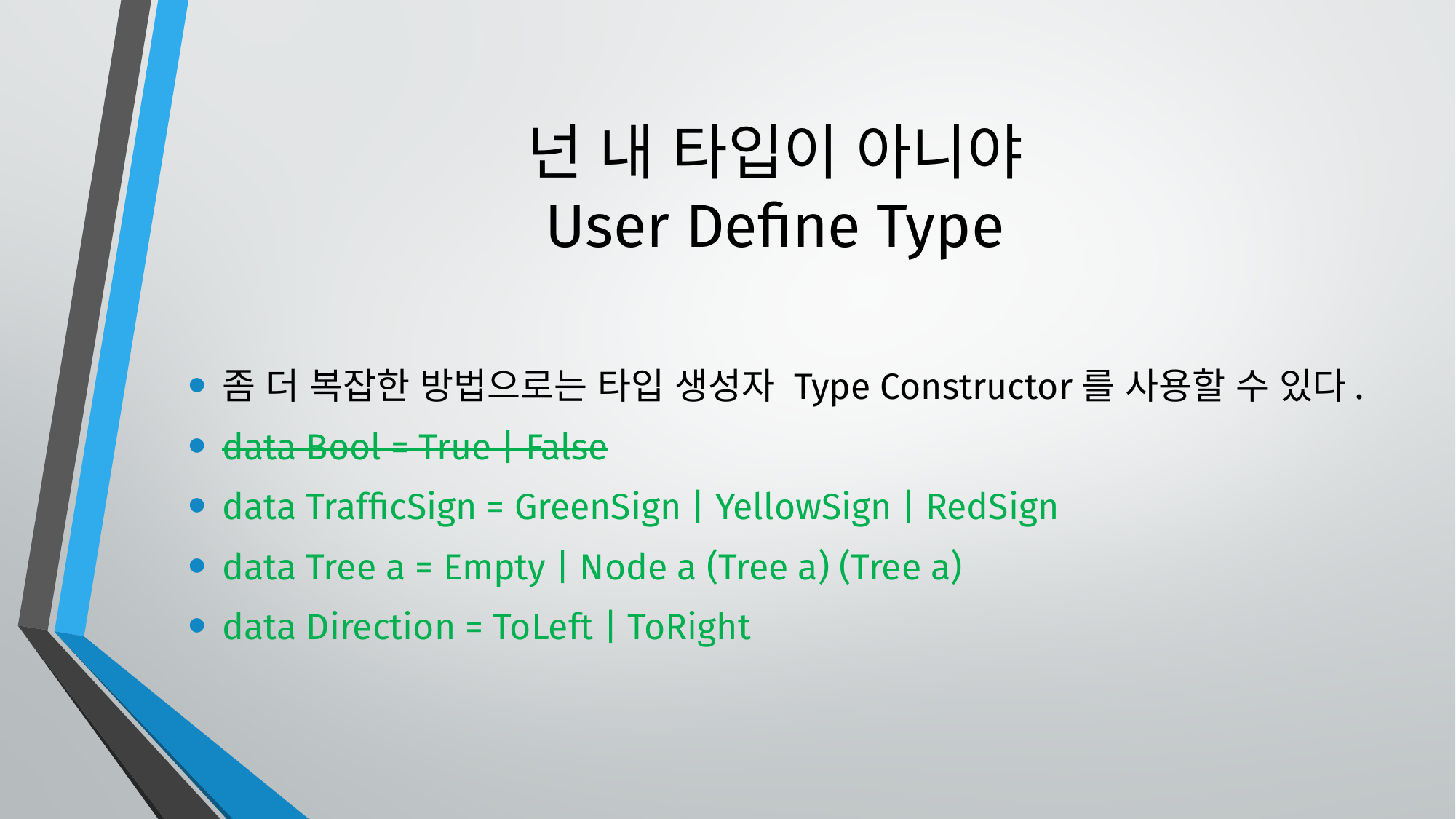

# 넌 내 타입이 아니야 User Define Type
좀 더 복잡한 방법으로는 타입 생성자 Type Constructor를 사용할 수 있다.
data Bool = True | False
data TrafficSign = GreenSign | YellowSign | RedSign
data Tree a = Empty | Node a (Tree a) (Tree a)
data Direction = ToLeft | ToRight